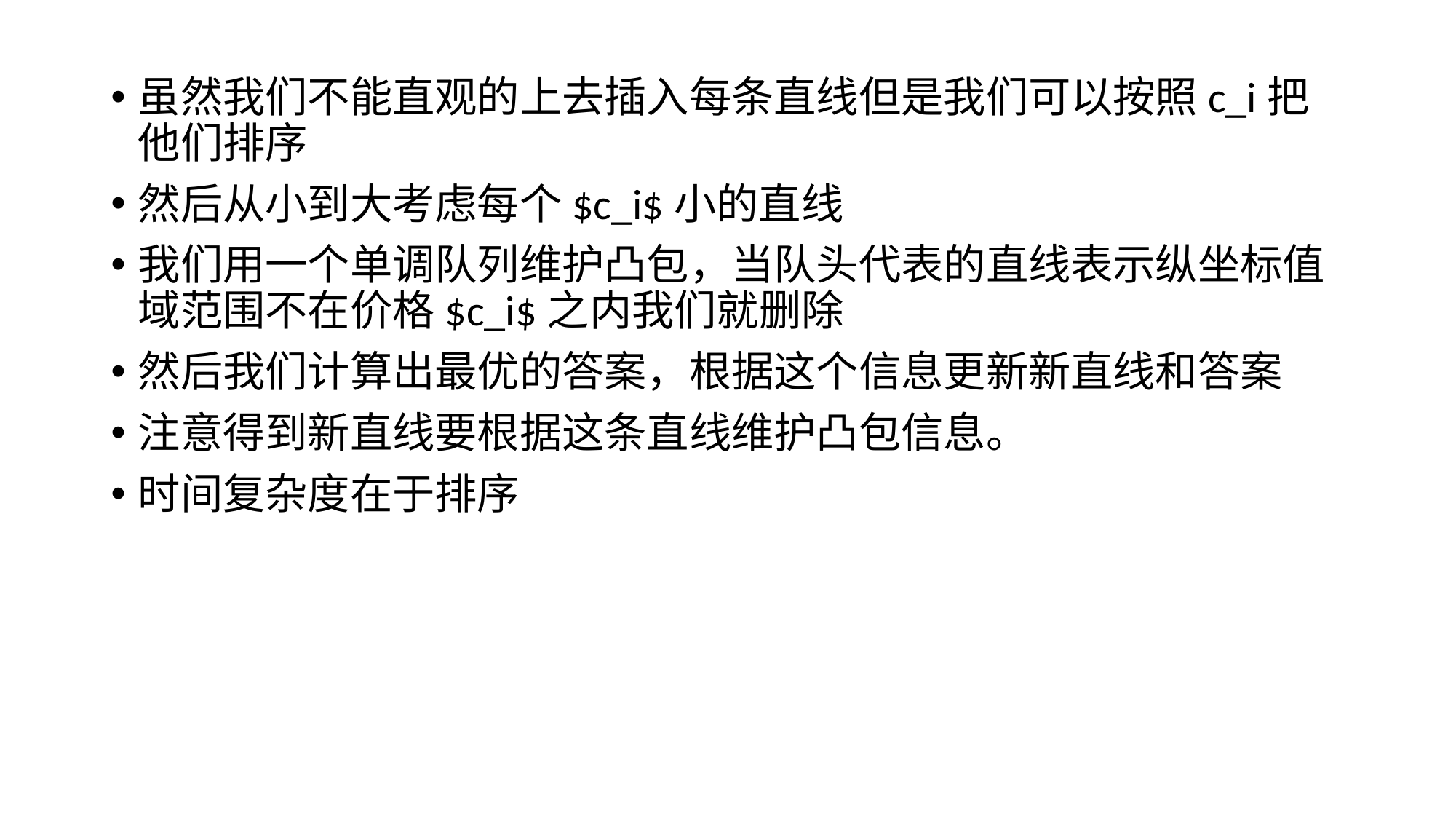

虽然我们不能直观的上去插入每条直线但是我们可以按照c_i把他们排序
然后从小到大考虑每个$c_i$小的直线
我们用一个单调队列维护凸包，当队头代表的直线表示纵坐标值域范围不在价格$c_i$之内我们就删除
然后我们计算出最优的答案，根据这个信息更新新直线和答案
注意得到新直线要根据这条直线维护凸包信息。
时间复杂度在于排序